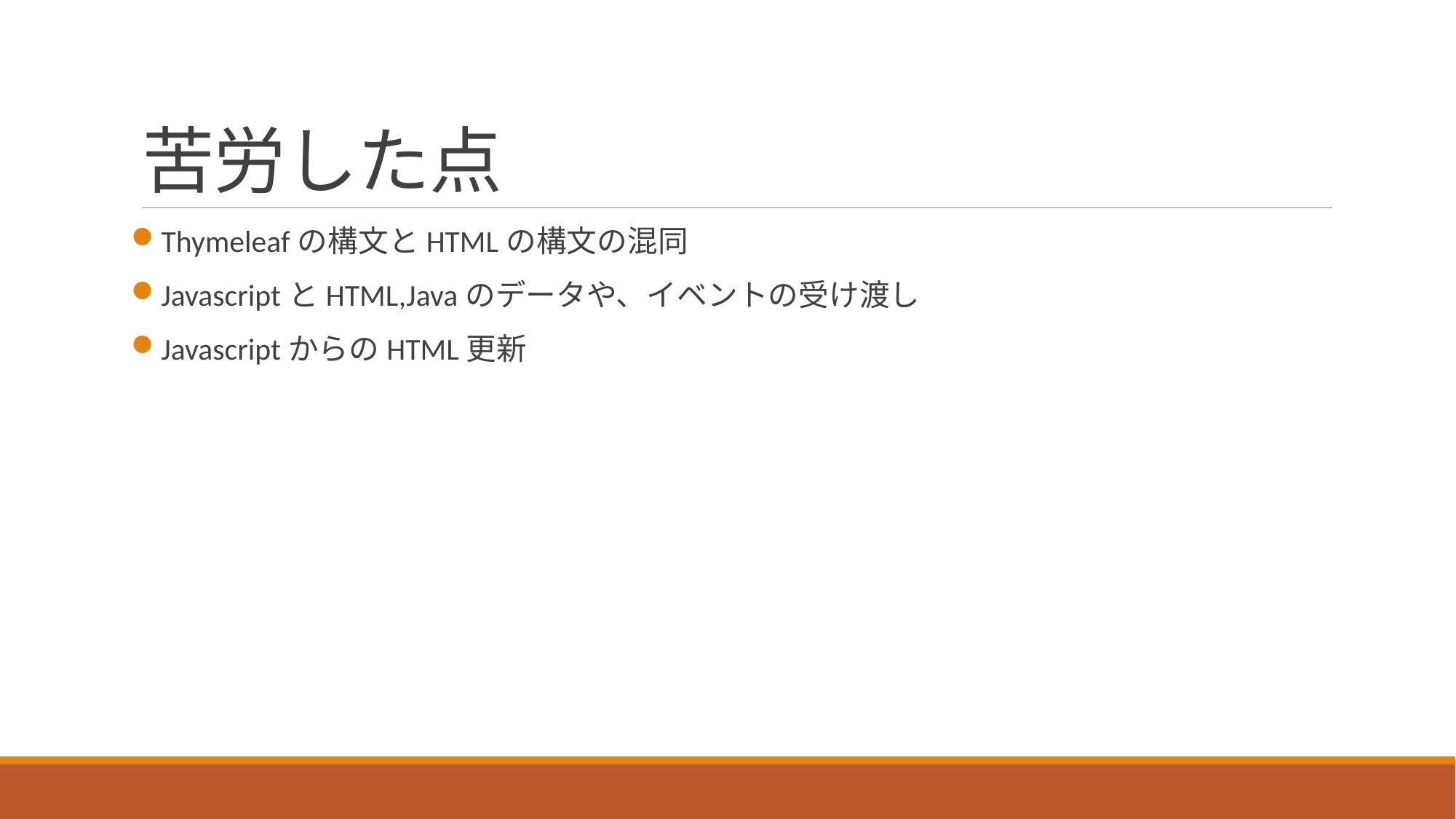

# 苦労した点
Thymeleafの構文とHTMLの構文の混同
JavascriptとHTML,Javaのデータや、イベントの受け渡し
JavascriptからのHTML更新